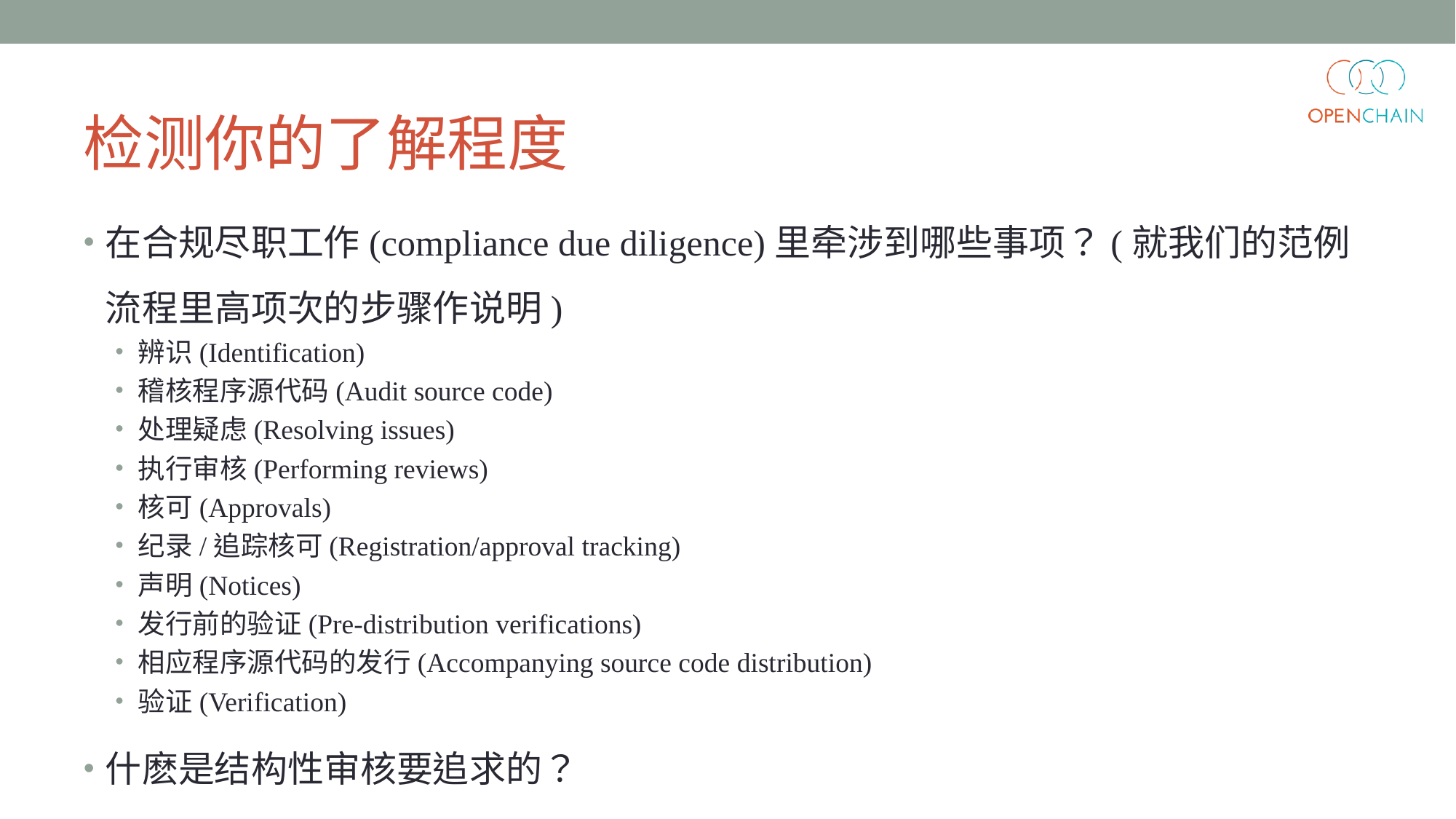

# 检测你的了解程度
在合规尽职工作(compliance due diligence)里牵涉到哪些事项？(就我们的范例流程里高项次的步骤作说明)
辨识(Identification)
稽核程序源代码(Audit source code)
处理疑虑(Resolving issues)
执行审核(Performing reviews)
核可(Approvals)
纪录/追踪核可(Registration/approval tracking)
声明(Notices)
发行前的验证(Pre-distribution verifications)
相应程序源代码的发行(Accompanying source code distribution)
验证(Verification)
什麽是结构性审核要追求的？